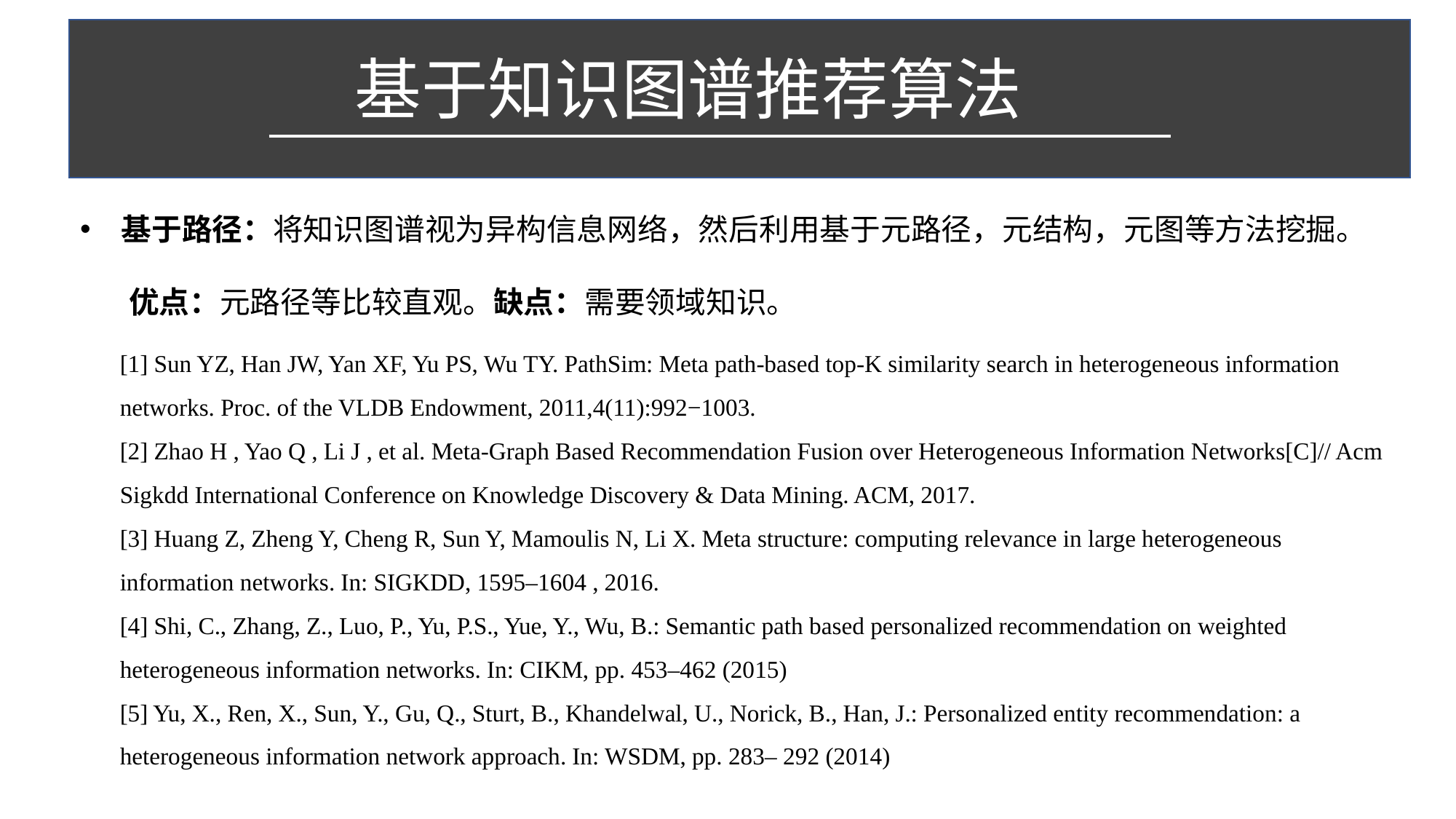

基于知识图谱推荐算法

基于路径：将知识图谱视为异构信息网络，然后利用基于元路径，元结构，元图等方法挖掘。
      优点：元路径等比较直观。缺点：需要领域知识。
[1] Sun YZ, Han JW, Yan XF, Yu PS, Wu TY. PathSim: Meta path-based top-K similarity search in heterogeneous information networks. Proc. of the VLDB Endowment, 2011,4(11):992−1003.
[2] Zhao H , Yao Q , Li J , et al. Meta-Graph Based Recommendation Fusion over Heterogeneous Information Networks[C]// Acm Sigkdd International Conference on Knowledge Discovery & Data Mining. ACM, 2017.
[3] Huang Z, Zheng Y, Cheng R, Sun Y, Mamoulis N, Li X. Meta structure: computing relevance in large heterogeneous information networks. In: SIGKDD, 1595–1604 , 2016.
[4] Shi, C., Zhang, Z., Luo, P., Yu, P.S., Yue, Y., Wu, B.: Semantic path based personalized recommendation on weighted heterogeneous information networks. In: CIKM, pp. 453–462 (2015)
[5] Yu, X., Ren, X., Sun, Y., Gu, Q., Sturt, B., Khandelwal, U., Norick, B., Han, J.: Personalized entity recommendation: a heterogeneous information network approach. In: WSDM, pp. 283– 292 (2014)